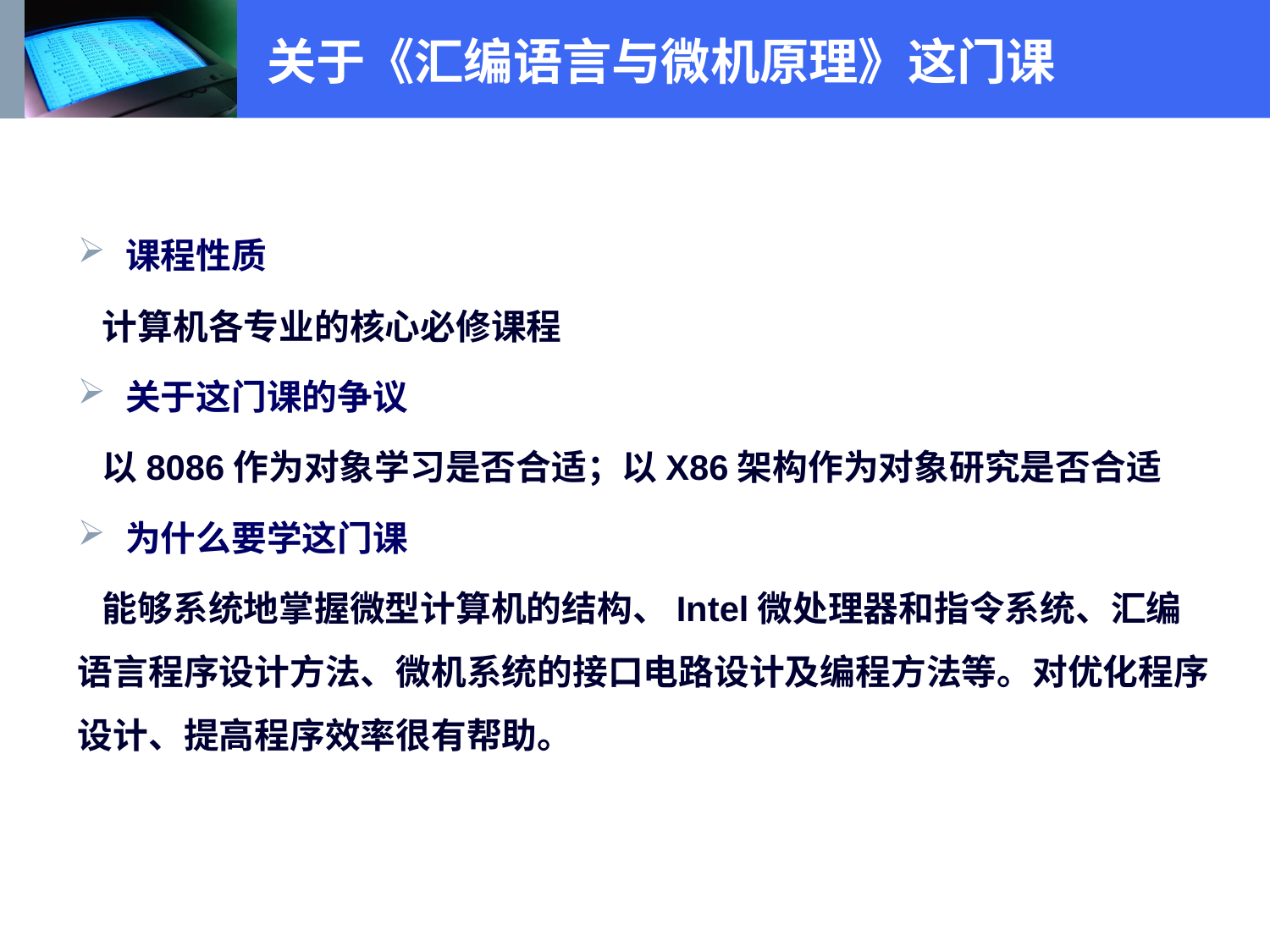

# 关于《汇编语言与微机原理》这门课
课程性质
  计算机各专业的核心必修课程
关于这门课的争议
  以8086作为对象学习是否合适；以X86架构作为对象研究是否合适
为什么要学这门课
  能够系统地掌握微型计算机的结构、Intel微处理器和指令系统、汇编语言程序设计方法、微机系统的接口电路设计及编程方法等。对优化程序设计、提高程序效率很有帮助。